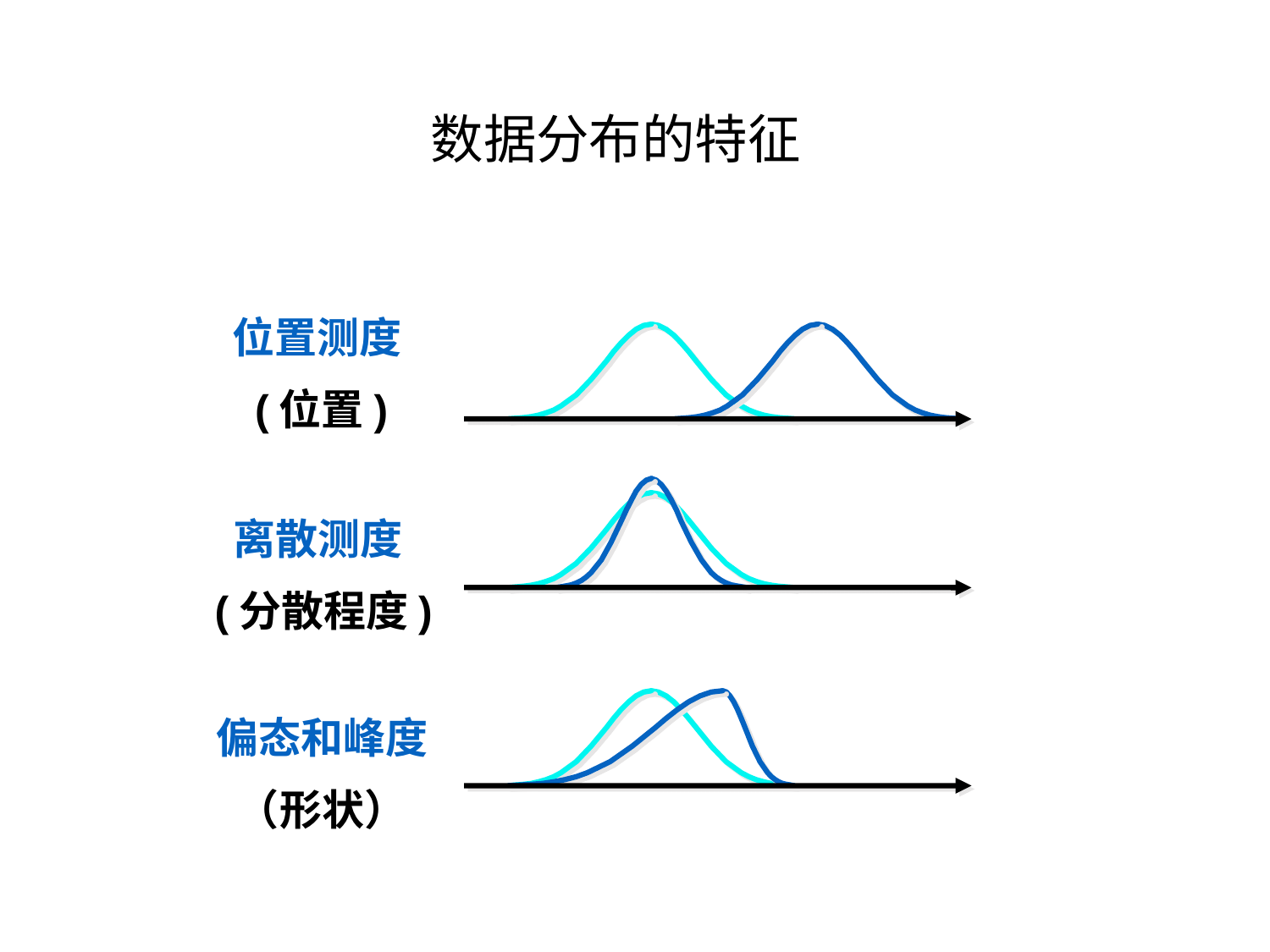

# 数据分布的特征
位置测度
(位置)

离散测度
 (分散程度)

偏态和峰度
（形状）